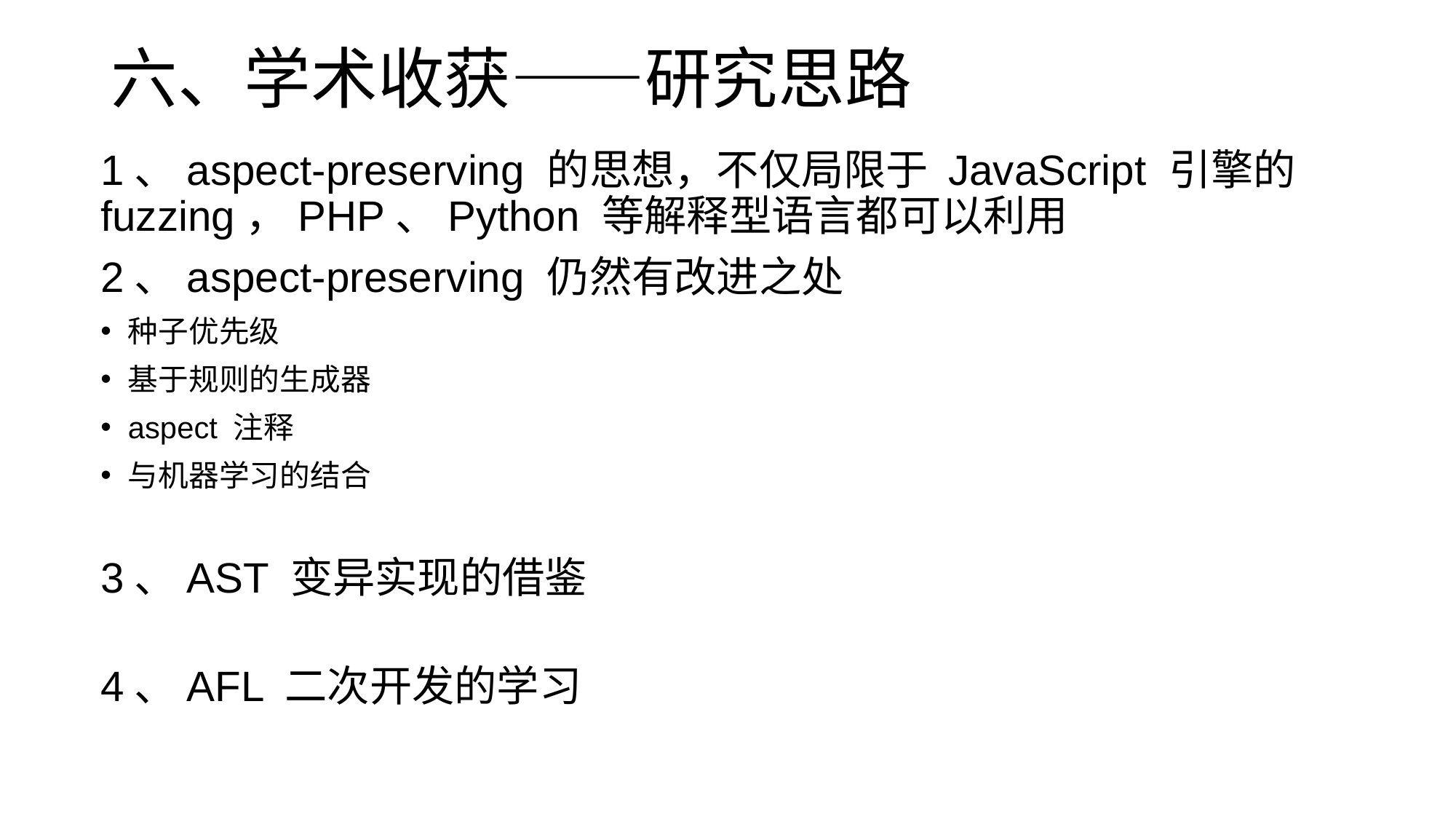

# 六、学术收获——研究思路
1、aspect-preserving 的思想，不仅局限于 JavaScript 引擎的 fuzzing，PHP、Python 等解释型语言都可以利用
2、aspect-preserving 仍然有改进之处
种子优先级
基于规则的生成器
aspect 注释
与机器学习的结合

3、AST 变异实现的借鉴

4、AFL 二次开发的学习